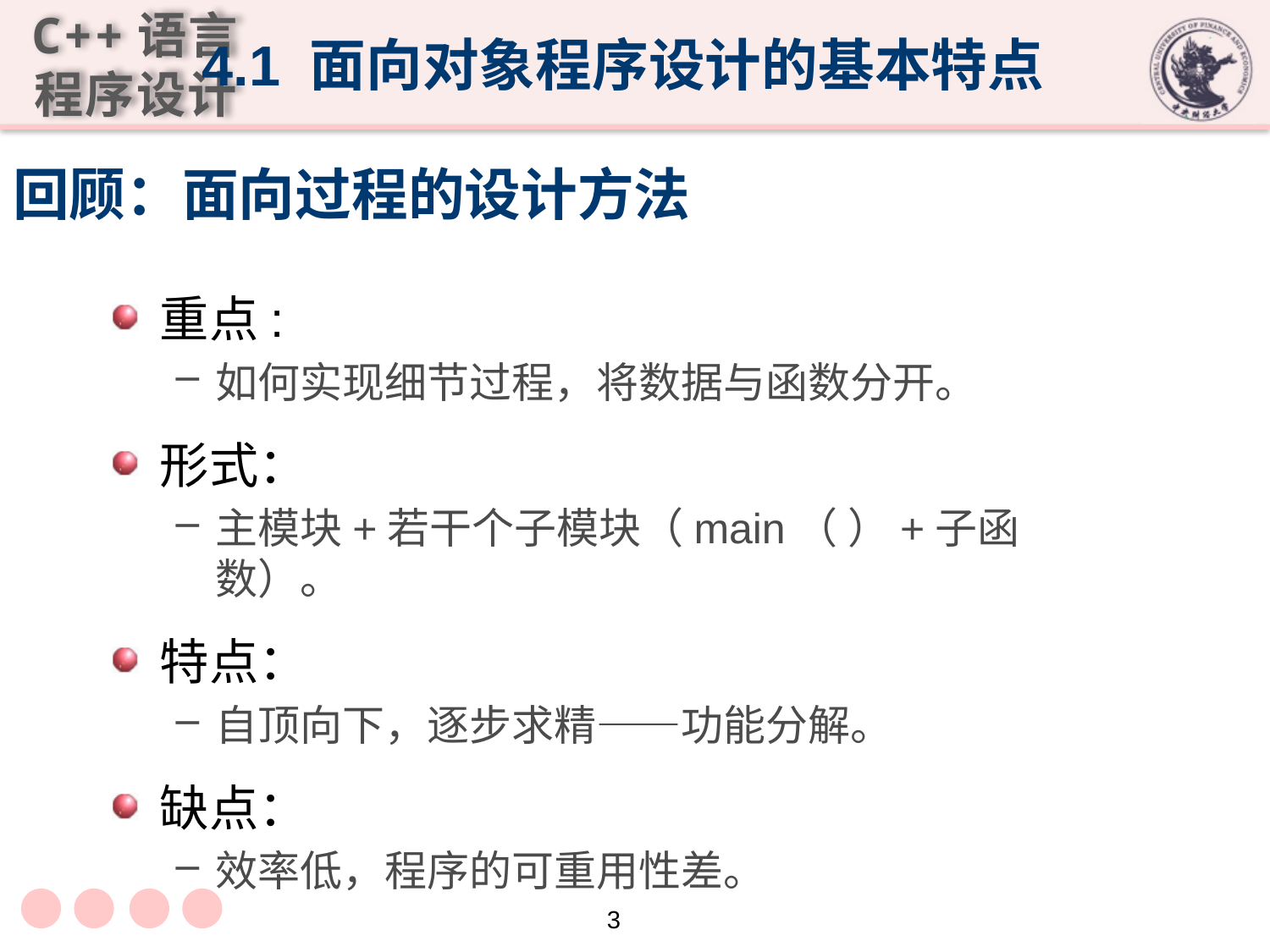

4.1 面向对象程序设计的基本特点
回顾：面向过程的设计方法
重点:
如何实现细节过程，将数据与函数分开。
形式：
主模块+若干个子模块（main（ ）+子函数）。
特点：
自顶向下，逐步求精——功能分解。
缺点：
效率低，程序的可重用性差。
3